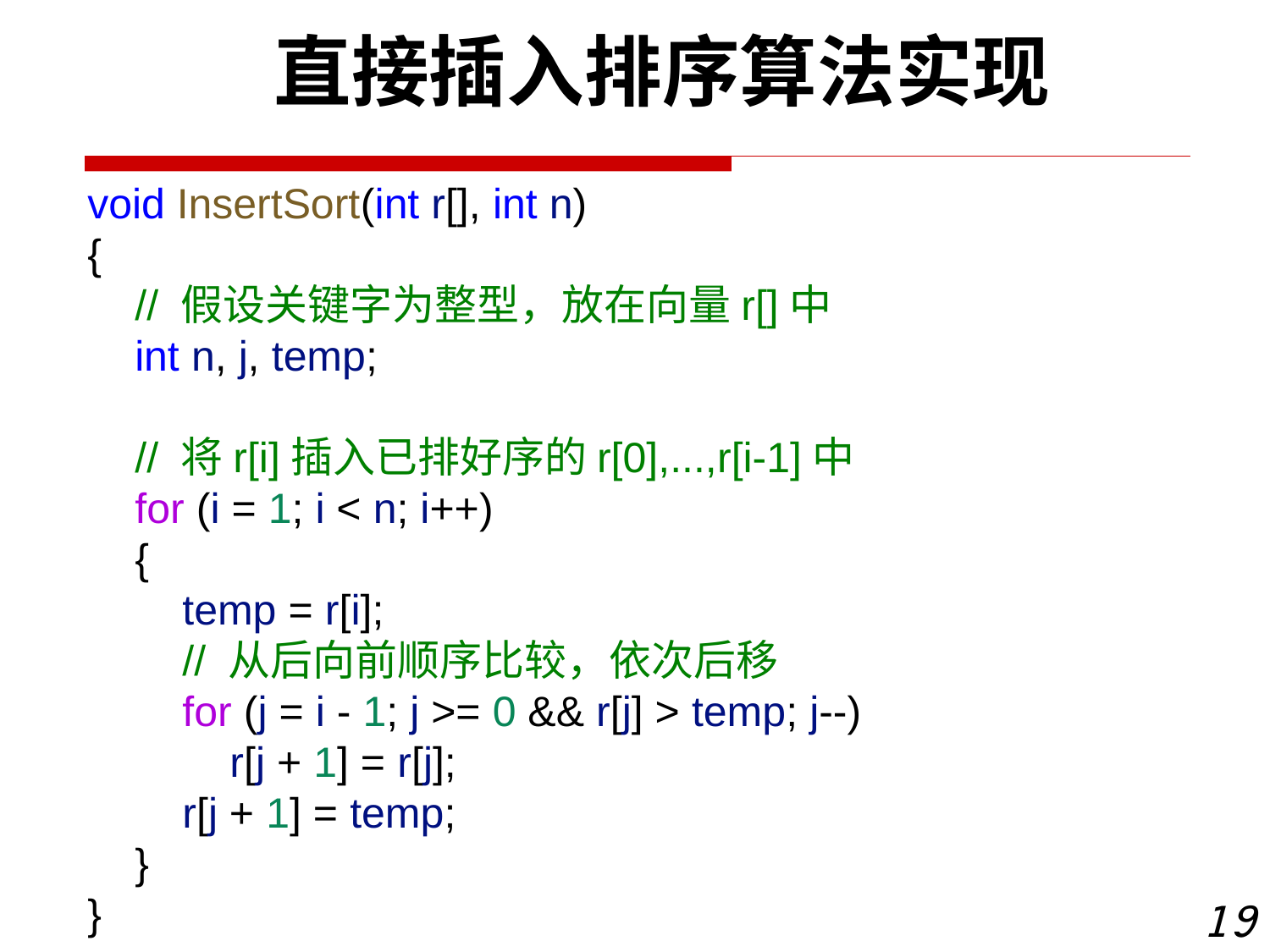

直接插入排序算法实现
void InsertSort(int r[], int n)
{
    // 假设关键字为整型，放在向量r[]中
    int n, j, temp;
    // 将r[i]插入已排好序的r[0],...,r[i-1]中
    for (i = 1; i < n; i++)
    {
        temp = r[i];
        // 从后向前顺序比较，依次后移
        for (j = i - 1; j >= 0 && r[j] > temp; j--)
            r[j + 1] = r[j];
        r[j + 1] = temp;
    }
}
19